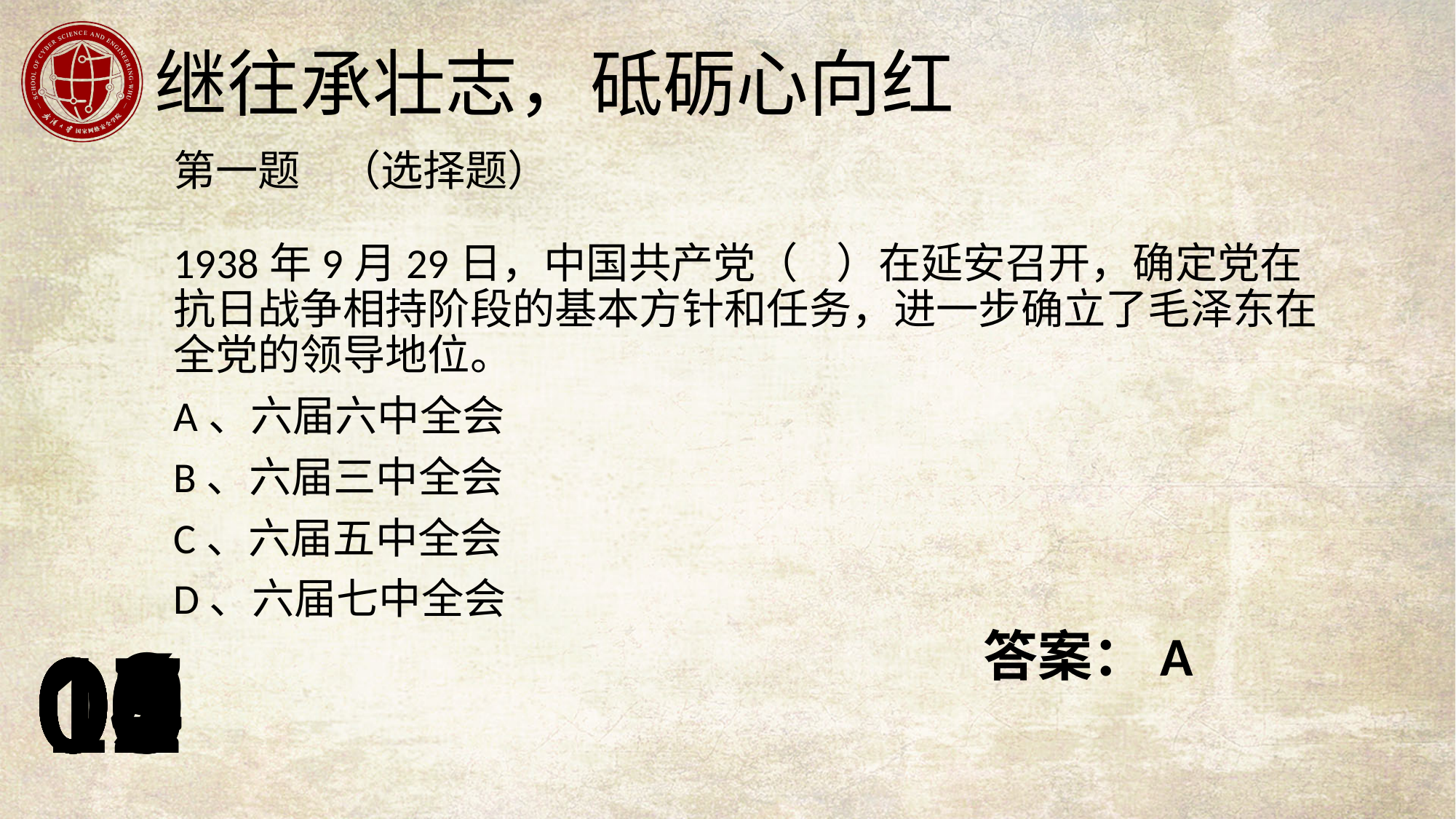

第一题    （选择题）
1938年9月29日，中国共产党（    ）在延安召开，确定党在抗日战争相持阶段的基本方针和任务，进一步确立了毛泽东在全党的领导地位。
A、六届六中全会
B、六届三中全会
C、六届五中全会
D、六届七中全会
答案：A